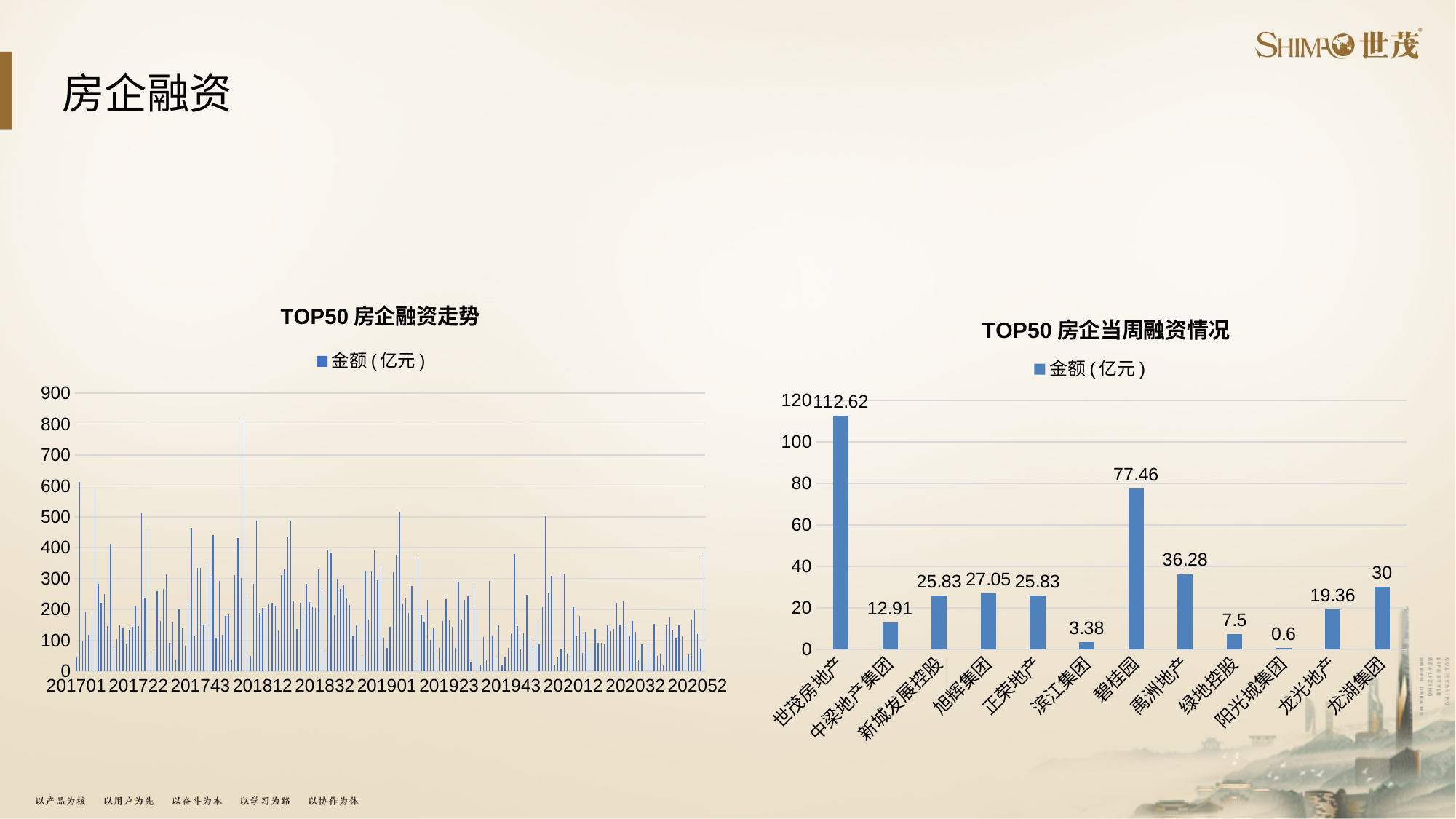

# 房企融资

### Chart: TOP50房企融资走势

| Category | 金额(亿元) |
|---|---|
| 201701 | 44.22 |
| 201702 | 613.21 |
| 201703 | 98.91 |
| 201704 | 194.3 |
| 201706 | 117.04 |
| 201707 | 187.01 |
| 201708 | 588.89 |
| 201709 | 283.97 |
| 201710 | 222.48000000000002 |
| 201711 | 248.94 |
| 201712 | 146.24 |
| 201713 | 413.19 |
| 201714 | 77.36 |
| 201715 | 103.19 |
| 201716 | 148.49 |
| 201717 | 138.5 |
| 201718 | 90.0 |
| 201719 | 134.0 |
| 201720 | 144.01 |
| 201721 | 213.39 |
| 201722 | 147.32999999999998 |
| 201723 | 515.0 |
| 201724 | 238.07999999999998 |
| 201725 | 466.95 |
| 201726 | 55.599999999999994 |
| 201727 | 63.190000000000005 |
| 201728 | 260.11 |
| 201729 | 162.3 |
| 201730 | 267.07000000000005 |
| 201731 | 312.5 |
| 201732 | 92.17 |
| 201733 | 161.07999999999998 |
| 201734 | 37.29 |
| 201735 | 199.76000000000002 |
| 201736 | 139.45 |
| 201737 | 81.86 |
| 201738 | 221.02 |
| 201739 | 464.09000000000003 |
| 201741 | 115.2 |
| 201742 | 334.82 |
| 201743 | 334.95 |
| 201744 | 151.69 |
| 201745 | 359.00000000000006 |
| 201746 | 310.72 |
| 201747 | 441.44 |
| 201748 | 108.09 |
| 201749 | 292.68000000000006 |
| 201750 | 117.16000000000001 |
| 201751 | 179.82 |
| 201752 | 184.79 |
| 201801 | 36.89 |
| 201802 | 311.99 |
| 201803 | 430.46 |
| 201804 | 301.05 |
| 201805 | 818.4899999999999 |
| 201806 | 245.39 |
| 201808 | 50.0 |
| 201809 | 282.55 |
| 201810 | 487.91999999999996 |
| 201811 | 188.75 |
| 201812 | 204.82999999999998 |
| 201813 | 211.03 |
| 201814 | 220.5 |
| 201815 | 221.74 |
| 201816 | 212.23 |
| 201817 | 132.46 |
| 201818 | 310.71 |
| 201819 | 329.65999999999997 |
| 201820 | 436.55 |
| 201821 | 488.2199999999999 |
| 201822 | 225.74 |
| 201823 | 137.74 |
| 201824 | 221.54 |
| 201825 | 190.39 |
| 201826 | 283.92 |
| 201827 | 223.55 |
| 201828 | 207.75 |
| 201829 | 206.42999999999998 |
| 201830 | 329.78000000000003 |
| 201831 | 266.5 |
| 201832 | 68.9 |
| 201833 | 390.07 |
| 201834 | 383.49 |
| 201835 | 181.51000000000002 |
| 201836 | 296.89000000000004 |
| 201837 | 267.15999999999997 |
| 201838 | 277.23 |
| 201839 | 236.04 |
| 201841 | 215.21 |
| 201842 | 115.35 |
| 201843 | 147.92000000000002 |
| 201844 | 155.55 |
| 201845 | 46.04 |
| 201846 | 326.2 |
| 201847 | 167.36999999999998 |
| 201848 | 322.17 |
| 201849 | 390.07 |
| 201850 | 293.66 |
| 201851 | 336.03 |
| 201852 | 109.38 |
| 201901 | 76.07000000000001 |
| 201902 | 144.01999999999998 |
| 201903 | 320.28000000000003 |
| 201904 | 377.6 |
| 201905 | 516.19 |
| 201907 | 218.63 |
| 201908 | 238.29000000000002 |
| 201909 | 187.65 |
| 201910 | 276.65 |
| 201911 | 29.97 |
| 201912 | 368.72 |
| 201913 | 181.92000000000002 |
| 201914 | 160.01 |
| 201915 | 232.15 |
| 201916 | 102.83 |
| 201917 | 138.45000000000002 |
| 201918 | 38.24 |
| 201919 | 76.84 |
| 201921 | 163.39 |
| 201922 | 233.0 |
| 201923 | 164.12 |
| 201924 | 143.68 |
| 201925 | 75.51 |
| 201926 | 290.1 |
| 201927 | 168.74 |
| 201928 | 232.18999999999997 |
| 201929 | 242.5 |
| 201930 | 28.72 |
| 201931 | 277.27 |
| 201932 | 200.28 |
| 201933 | 21.25 |
| 201934 | 110.63 |
| 201935 | 36.379999999999995 |
| 201936 | 292.47999999999996 |
| 201937 | 112.67999999999999 |
| 201938 | 50.47 |
| 201939 | 148.01 |
| 201940 | 21.87 |
| 201941 | 48.45 |
| 201942 | 74.82000000000001 |
| 201943 | 121.52000000000001 |
| 201944 | 379.89 |
| 201945 | 145.98999999999998 |
| 201946 | 71.93 |
| 201947 | 123.27 |
| 201948 | 247.84 |
| 201949 | 103.22 |
| 201950 | 78.36 |
| 201951 | 166.12 |
| 201952 | 88.0 |
| 202001 | 208.64 |
| 202002 | 501.8199999999999 |
| 202003 | 251.10999999999996 |
| 202004 | 308.51 |
| 202006 | 20.93 |
| 202007 | 45.36 |
| 202008 | 71.53 |
| 202009 | 316.18 |
| 202010 | 57.73 |
| 202011 | 64.91 |
| 202012 | 207.43 |
| 202013 | 114.7 |
| 202014 | 178.44 |
| 202015 | 60.39 |
| 202016 | 126.66 |
| 202017 | 62.260000000000005 |
| 202018 | 86.19 |
| 202019 | 136.42 |
| 202020 | 92.19 |
| 202021 | 91.85 |
| 202022 | 87.51 |
| 202023 | 148.75 |
| 202024 | 130.0 |
| 202025 | 136.69 |
| 202026 | 222.07 |
| 202027 | 151.20999999999998 |
| 202028 | 229.20000000000002 |
| 202029 | 154.09 |
| 202030 | 112.28000000000002 |
| 202031 | 163.75 |
| 202032 | 128.74 |
| 202033 | 36.4 |
| 202034 | 86.67 |
| 202035 | 25.0 |
| 202036 | 94.61 |
| 202037 | 55.83 |
| 202038 | 154.16 |
| 202039 | 49.019999999999996 |
| 202040 | 57.08 |
| 202041 | 20.37 |
| 202042 | 148.11 |
| 202043 | 174.95 |
| 202044 | 135.80999999999997 |
| 202045 | 107.22999999999999 |
| 202046 | 148.26999999999998 |
| 202047 | 113.4 |
| 202048 | 43.55 |
| 202049 | 53.93 |
| 202050 | 168.5 |
| 202051 | 199.20000000000002 |
| 202052 | 120.03 |
| 202053 | 70.2 |
| 202101 | 378.81999999999994 |

### Chart: TOP50房企当周融资情况

| Category | 金额(亿元) |
|---|---|
| 世茂房地产 | 112.62 |
| 中梁地产集团 | 12.91 |
| 新城发展控股 | 25.83 |
| 旭辉集团 | 27.05 |
| 正荣地产 | 25.83 |
| 滨江集团 | 3.38 |
| 碧桂园 | 77.46 |
| 禹洲地产 | 36.28 |
| 绿地控股 | 7.5 |
| 阳光城集团 | 0.6 |
| 龙光地产 | 19.36 |
| 龙湖集团 | 30.0 |